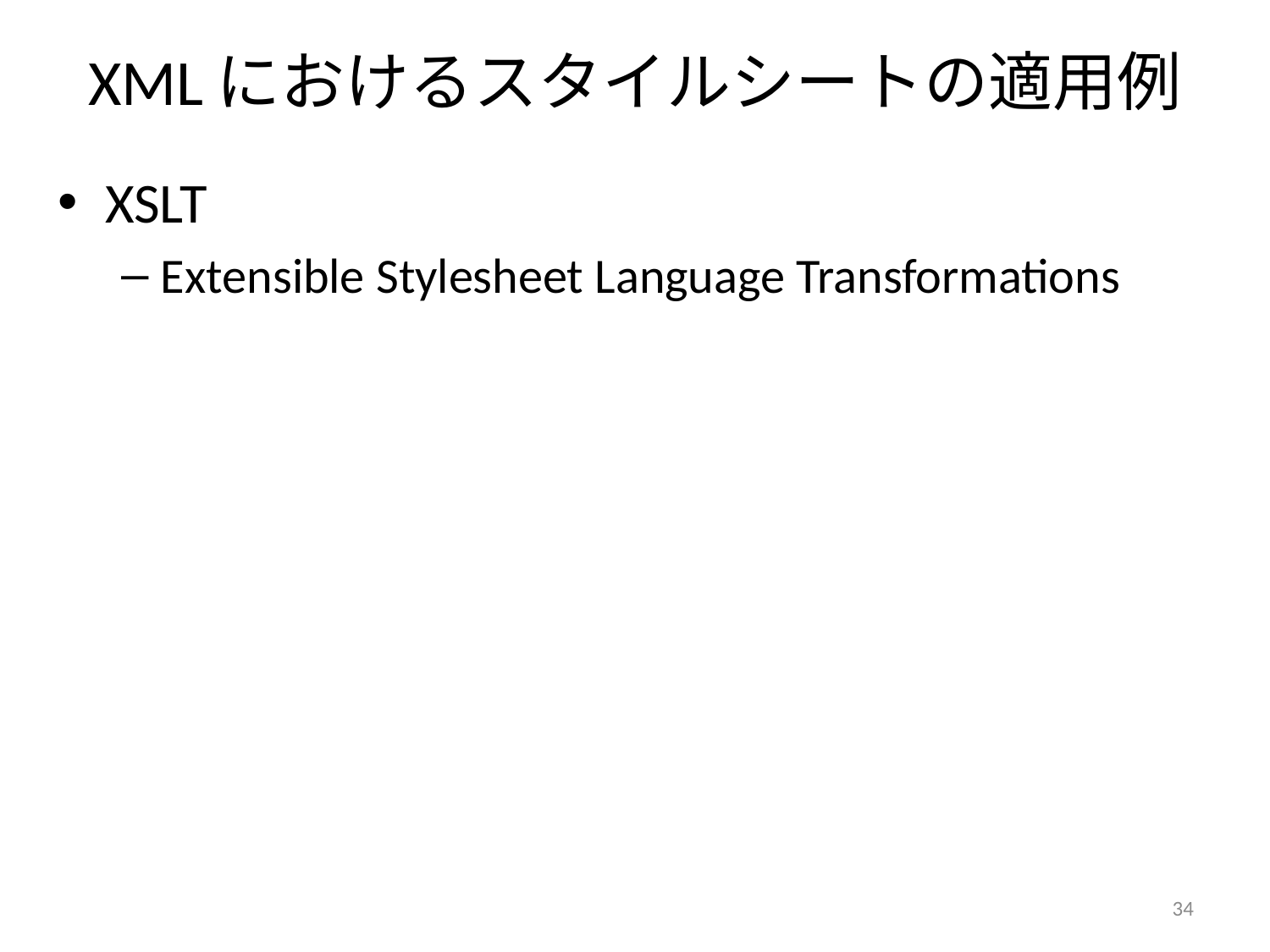

# XMLにおけるスタイルシートの適用例
XSLT
Extensible Stylesheet Language Transformations

34